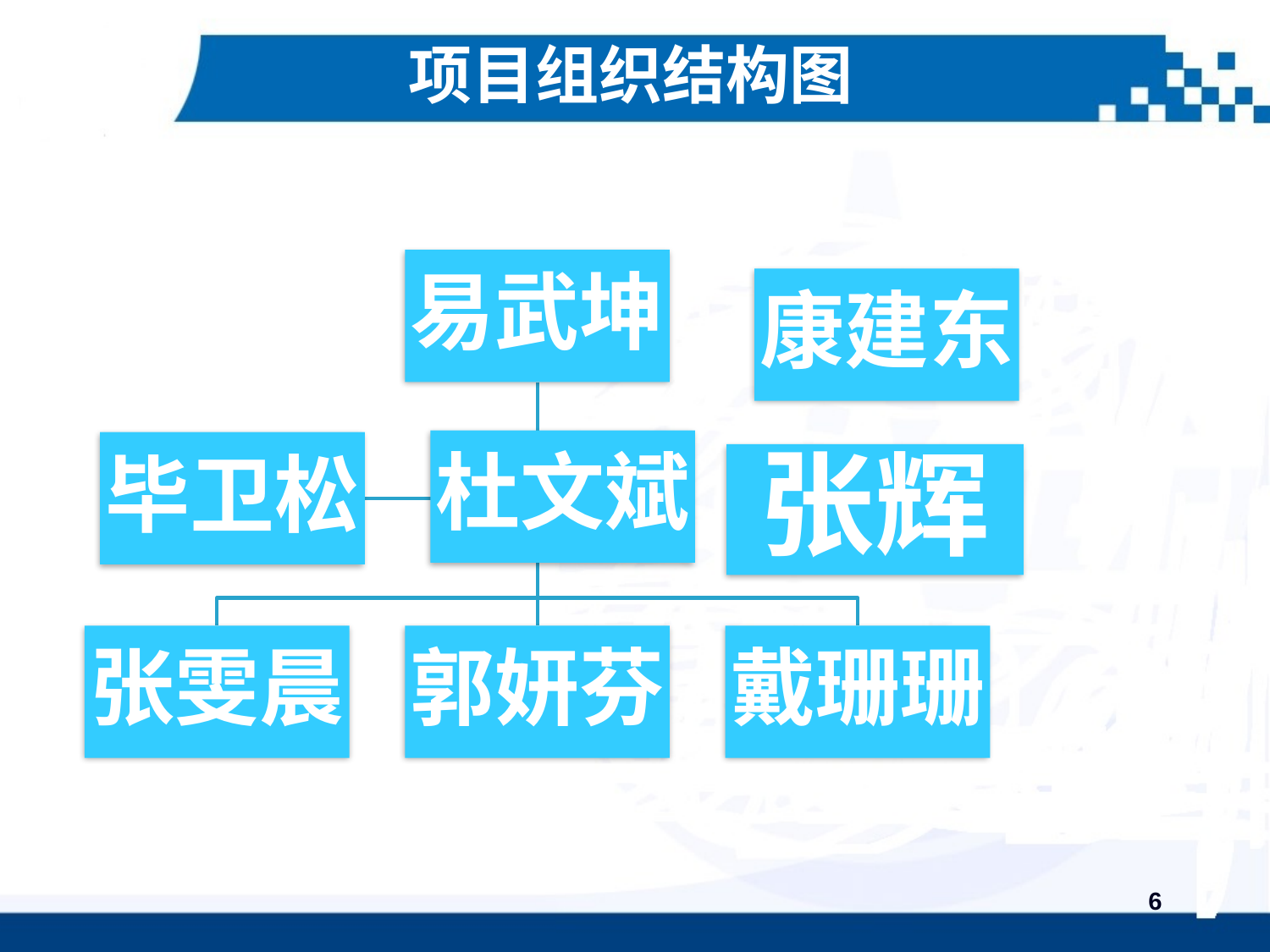

项目组织结构图
易武坤
张雯晨
郭妍芬
戴珊珊
毕卫松
杜文斌
康建东

张辉
6